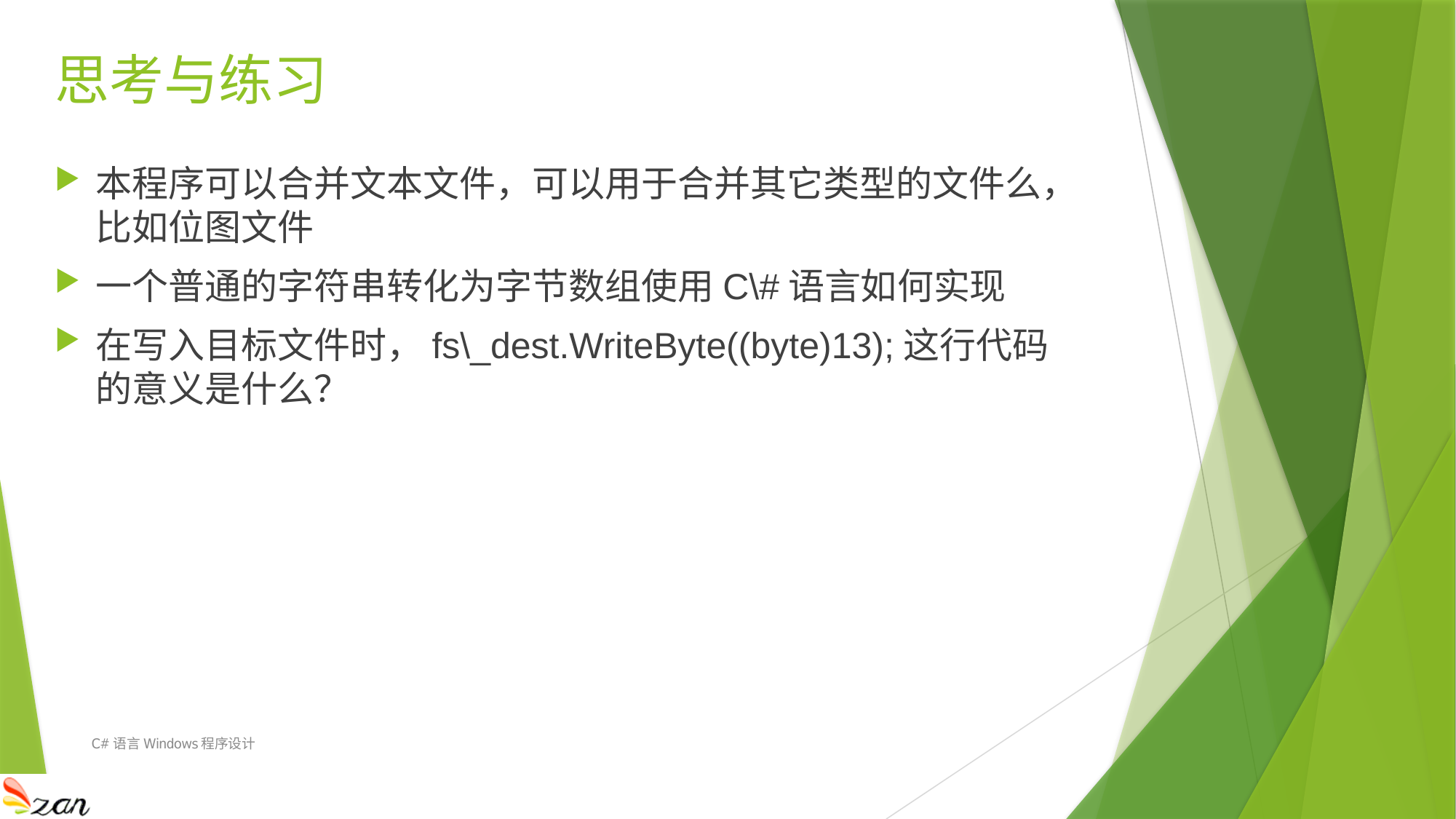

# 思考与练习
本程序可以合并文本文件，可以用于合并其它类型的文件么，比如位图文件
一个普通的字符串转化为字节数组使用C\#语言如何实现
在写入目标文件时，fs\_dest.WriteByte((byte)13);这行代码的意义是什么？
C#语言Windows程序设计